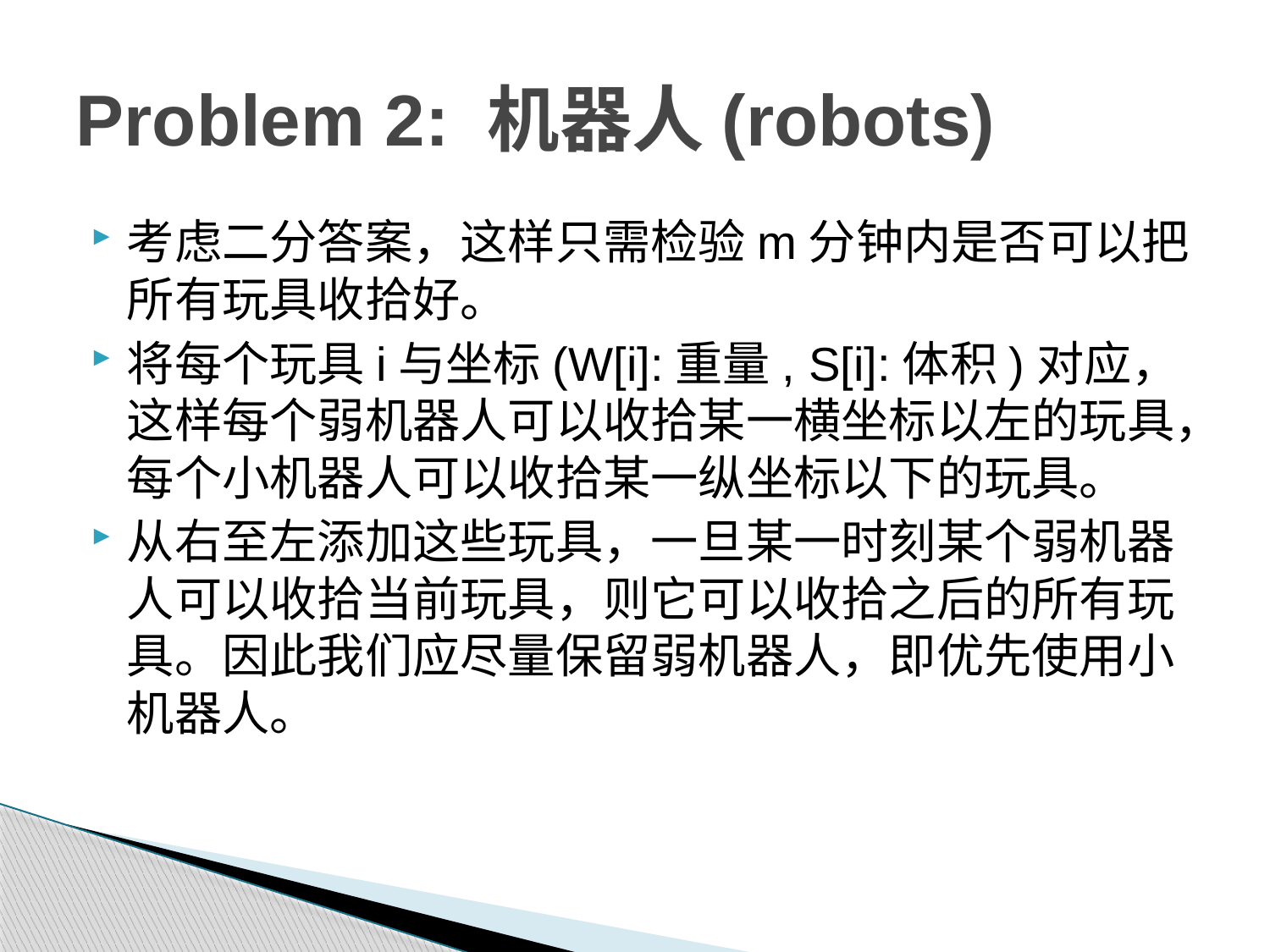

# Problem 2: 机器人(robots)
考虑二分答案，这样只需检验m分钟内是否可以把所有玩具收拾好。
将每个玩具i与坐标(W[i]:重量, S[i]:体积)对应，这样每个弱机器人可以收拾某一横坐标以左的玩具，每个小机器人可以收拾某一纵坐标以下的玩具。
从右至左添加这些玩具，一旦某一时刻某个弱机器人可以收拾当前玩具，则它可以收拾之后的所有玩具。因此我们应尽量保留弱机器人，即优先使用小机器人。